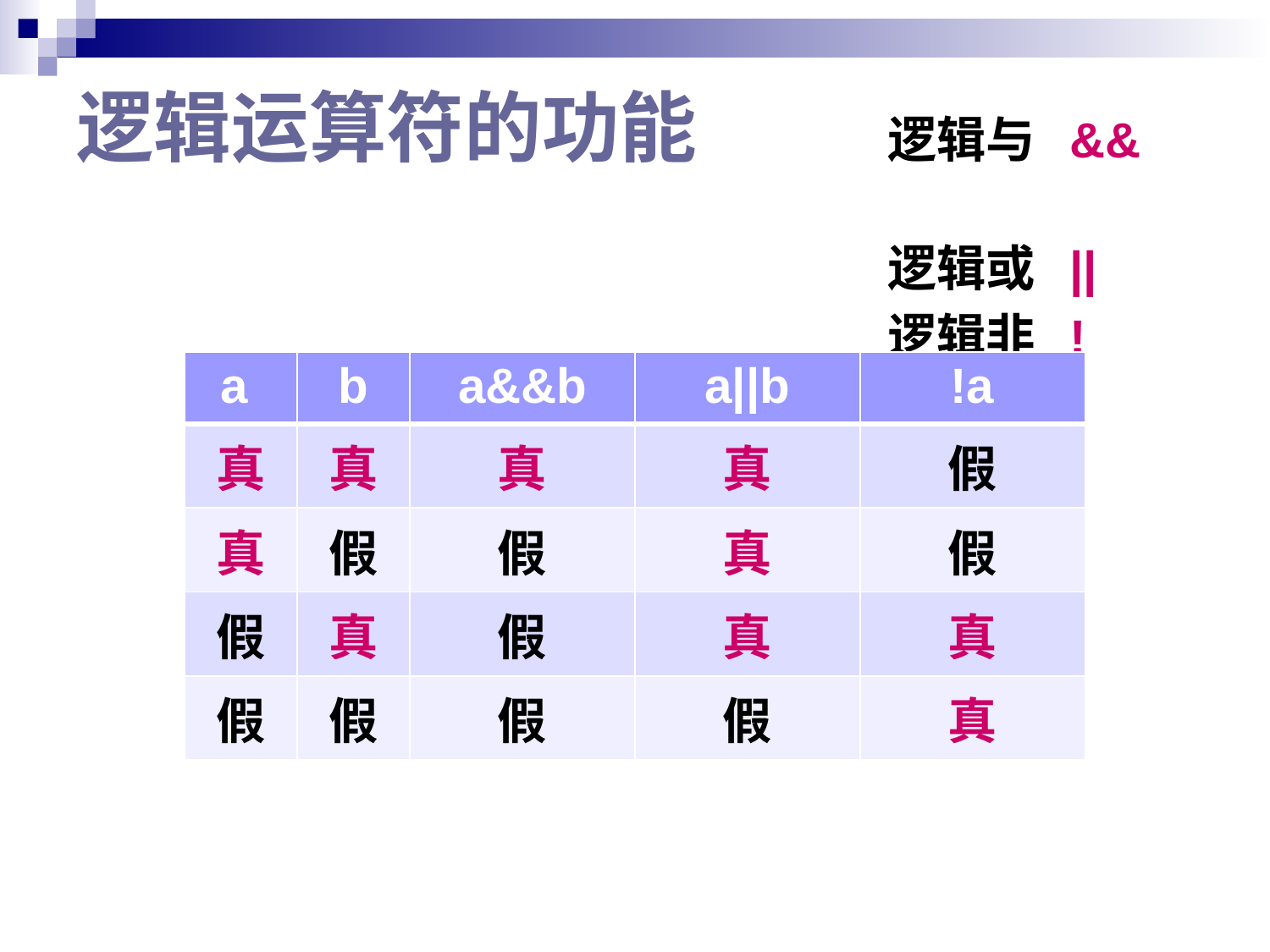

# 逻辑运算符的功能
逻辑与  &&
逻辑或  ||
逻辑非  !
| a | b | a&&b | a||b | !a |
| --- | --- | --- | --- | --- |
| 真 | 真 | 真 | 真 | 假 |
| 真 | 假 | 假 | 真 | 假 |
| 假 | 真 | 假 | 真 | 真 |
| 假 | 假 | 假 | 假 | 真 |